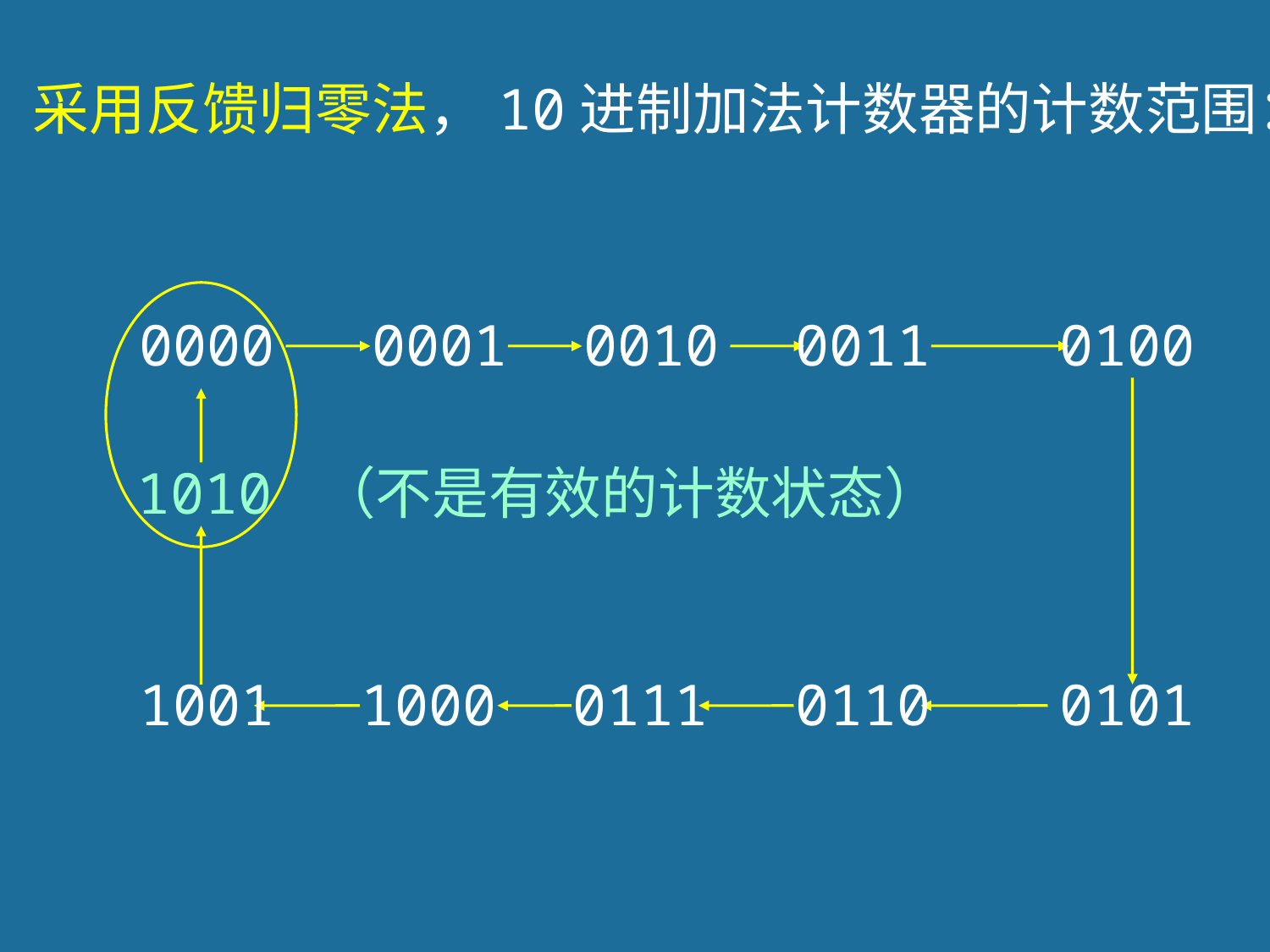

采用反馈归零法，10进制加法计数器的计数范围：

0000
0001
0010
0011
0100

1010 （不是有效的计数状态）

1001
1000
0111
0110
0101

144